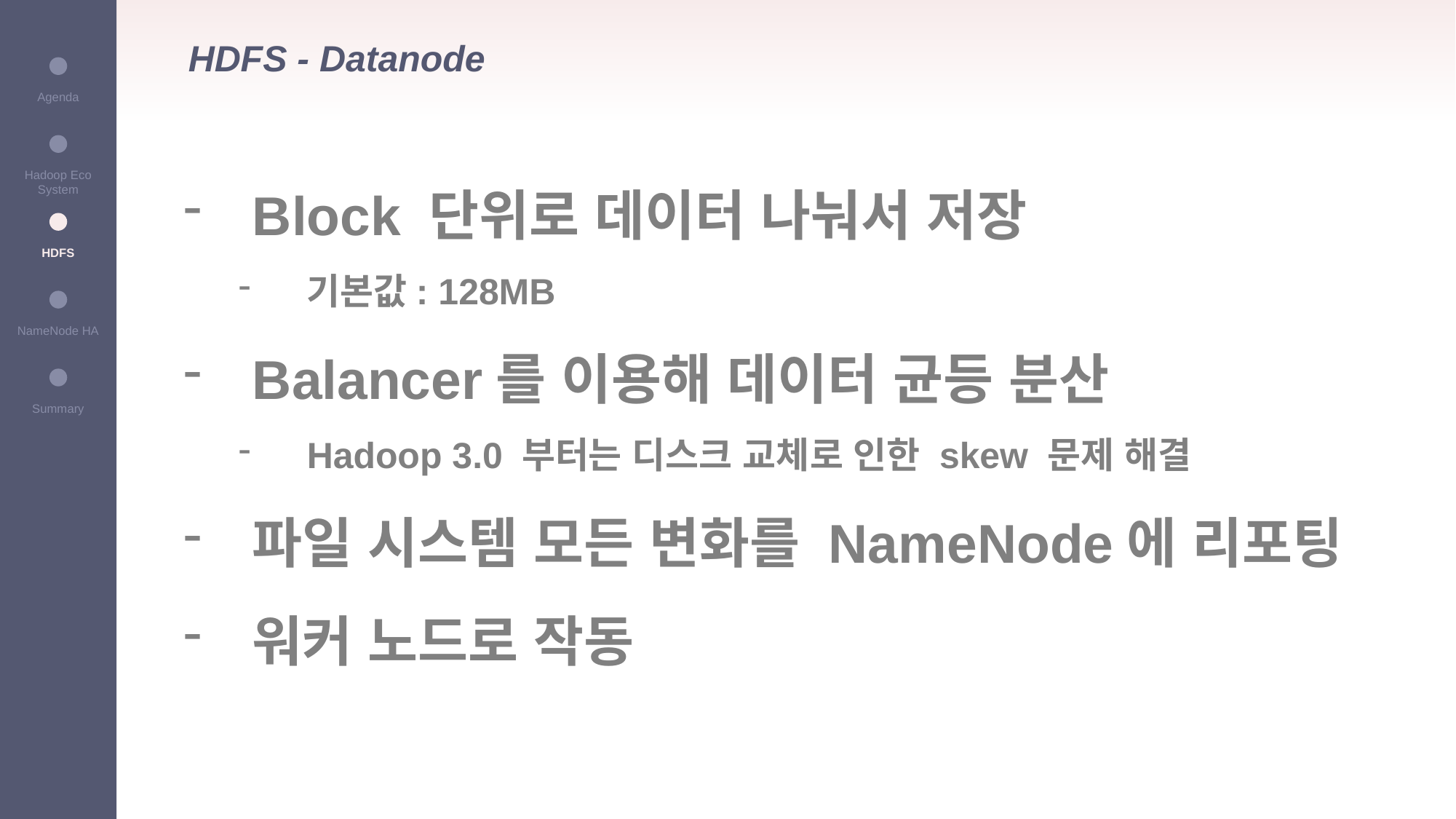

HDFS - Datanode

Agenda

Block 단위로 데이터 나눠서 저장
기본값: 128MB
Balancer를 이용해 데이터 균등 분산
Hadoop 3.0 부터는 디스크 교체로 인한 skew 문제 해결
파일 시스템 모든 변화를 NameNode에 리포팅
워커 노드로 작동
Hadoop Eco
System

HDFS

NameNode HA

Summary